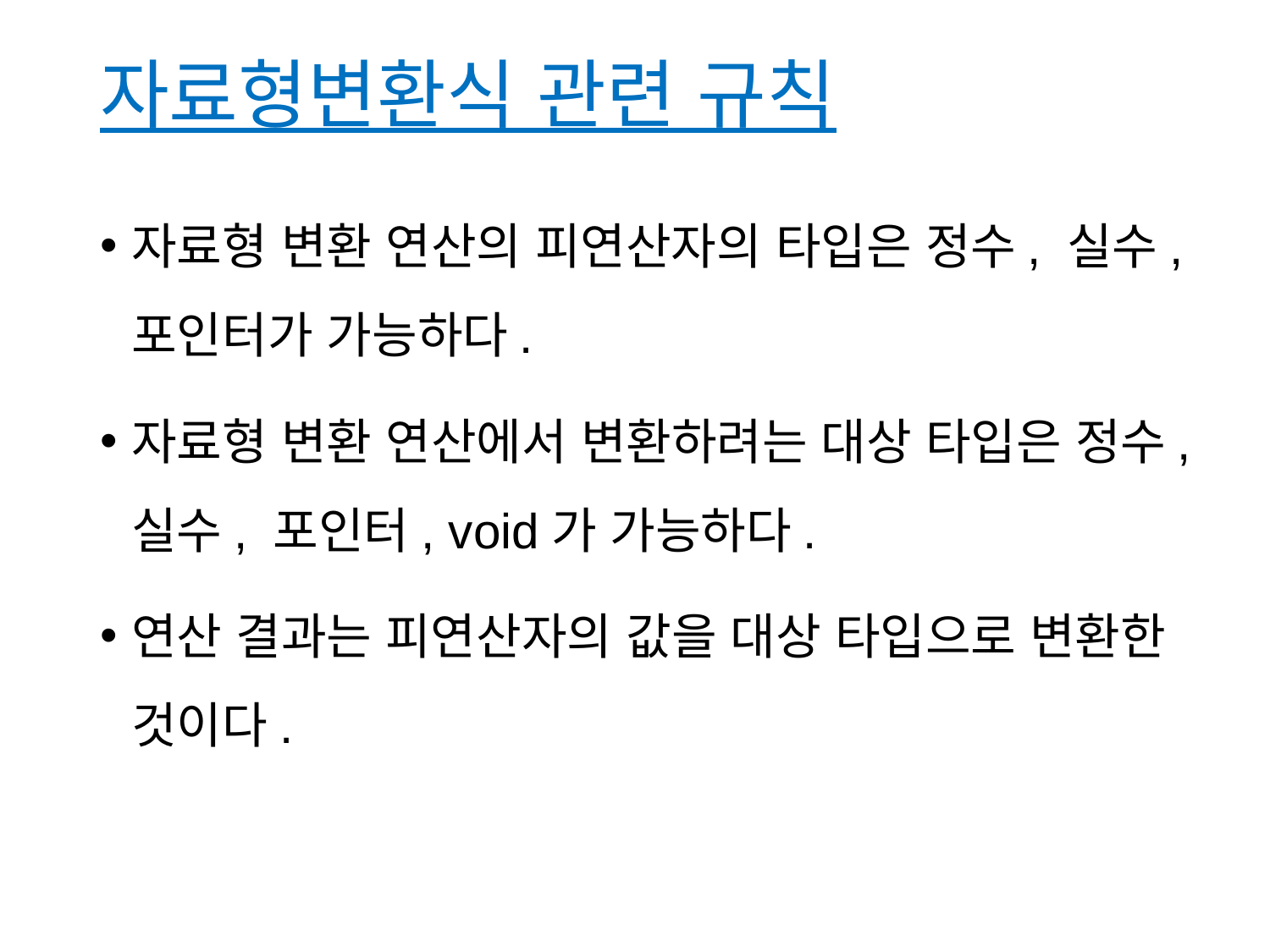

# 자료형변환식 관련 규칙
자료형 변환 연산의 피연산자의 타입은 정수, 실수, 포인터가 가능하다.
자료형 변환 연산에서 변환하려는 대상 타입은 정수, 실수, 포인터, void가 가능하다.
연산 결과는 피연산자의 값을 대상 타입으로 변환한 것이다.